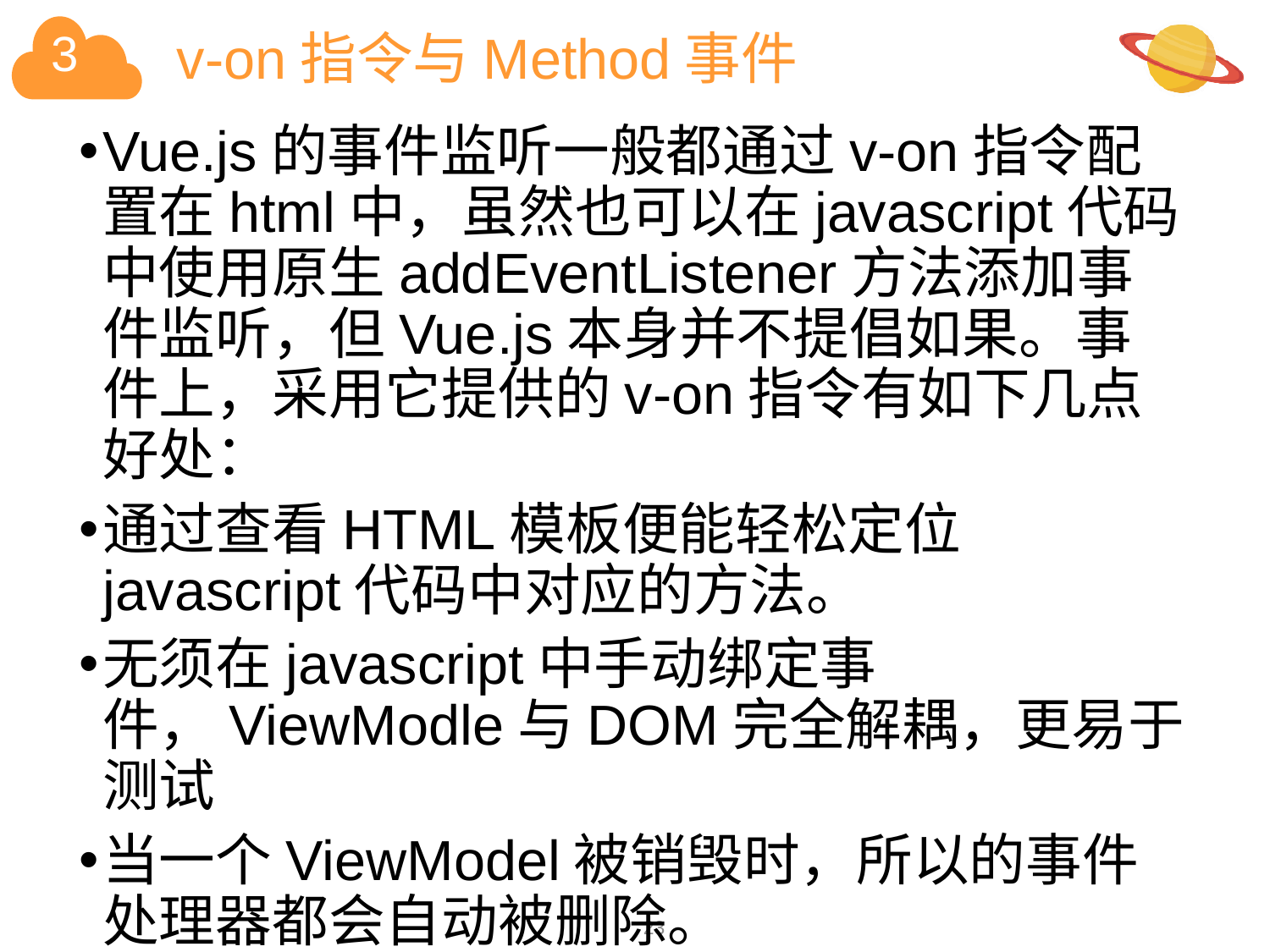

# v-on指令与Method事件
Vue.js的事件监听一般都通过v-on指令配置在html中，虽然也可以在javascript代码中使用原生addEventListener方法添加事件监听，但Vue.js本身并不提倡如果。事件上，采用它提供的v-on指令有如下几点好处：
通过查看HTML模板便能轻松定位javascript代码中对应的方法。
无须在javascript中手动绑定事件，ViewModle与DOM完全解耦，更易于测试
当一个ViewModel被销毁时，所以的事件处理器都会自动被删除。
23